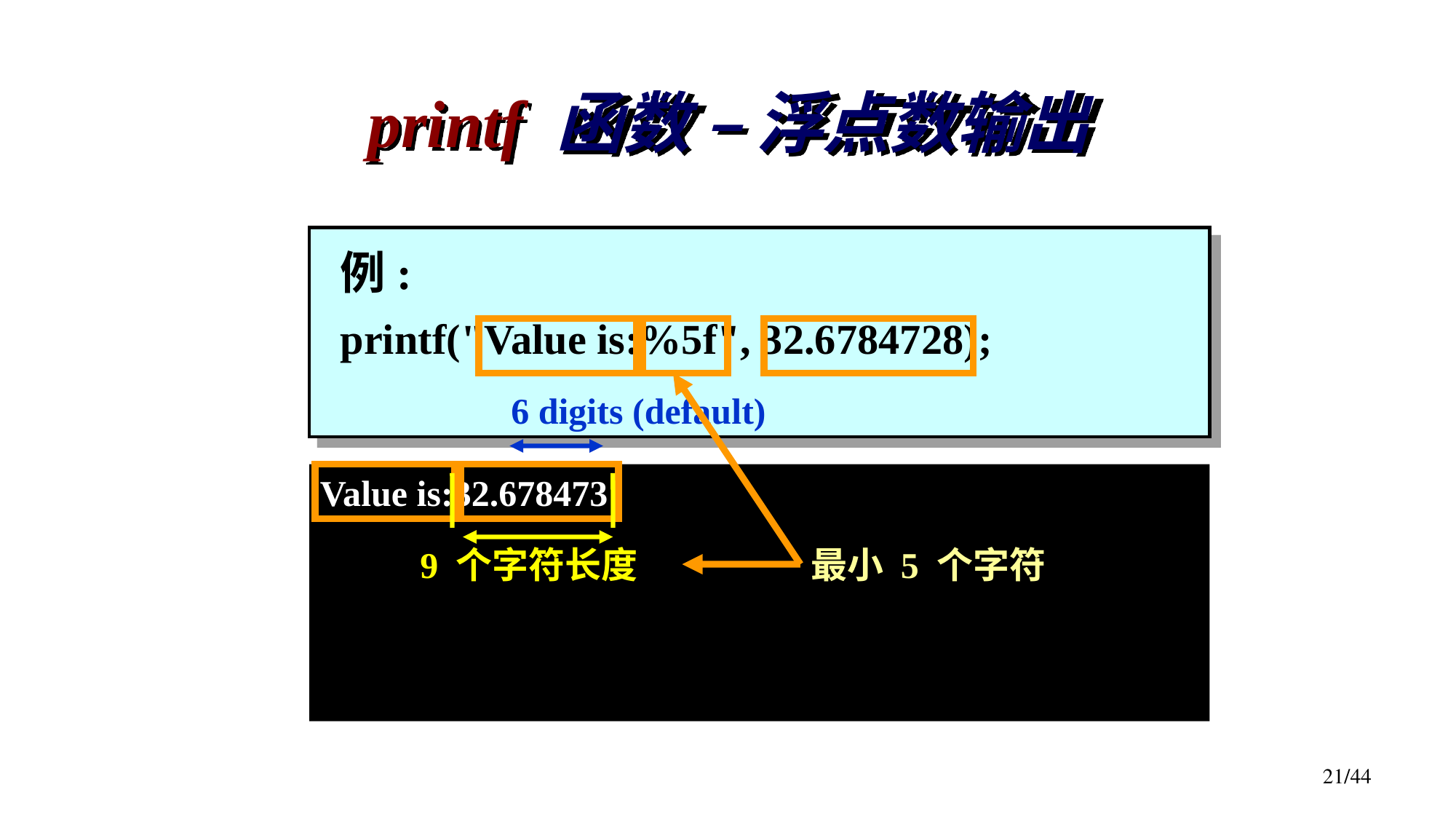

# printf 函数 – 浮点数输出
例:
printf("Value is:%5f", 32.6784728);

最小 5 个字符

6 digits (default)

Value is:32.678473

9 个字符长度